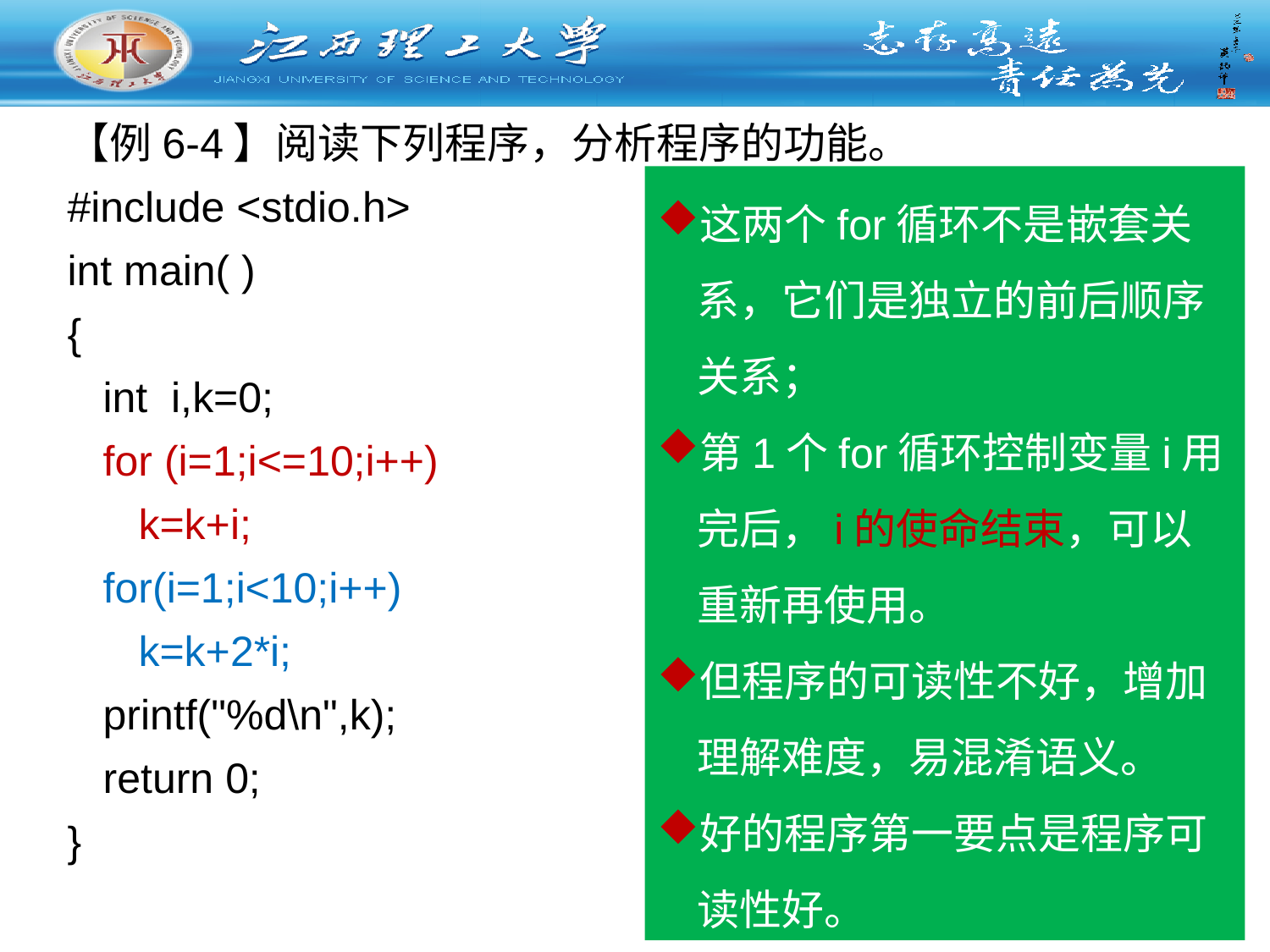

【例6-4】阅读下列程序，分析程序的功能。
#include <stdio.h>
int main( )
{
   int  i,k=0;
   for (i=1;i<=10;i++)
      k=k+i;
   for(i=1;i<10;i++)
      k=k+2*i;
   printf("%d\n",k);
   return 0;
}
这两个for循环不是嵌套关系，它们是独立的前后顺序关系；
第1个for循环控制变量i用完后，i的使命结束，可以重新再使用。
但程序的可读性不好，增加理解难度，易混淆语义。
好的程序第一要点是程序可读性好。